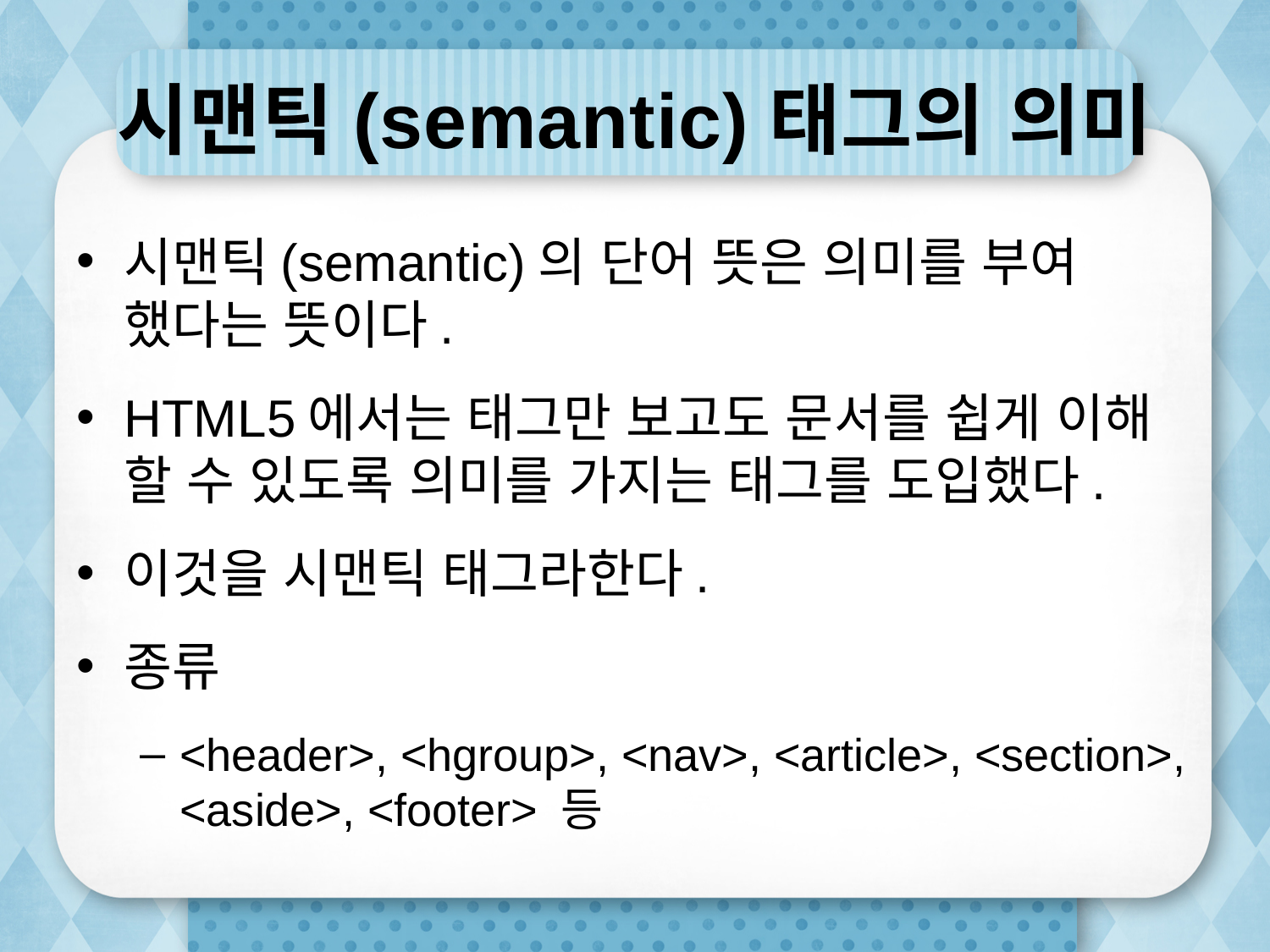

# 시맨틱(semantic)태그의 의미
시맨틱(semantic)의 단어 뜻은 의미를 부여 했다는 뜻이다.
HTML5에서는 태그만 보고도 문서를 쉽게 이해 할 수 있도록 의미를 가지는 태그를 도입했다.
이것을 시맨틱 태그라한다.
종류
<header>, <hgroup>, <nav>, <article>, <section>, <aside>, <footer> 등